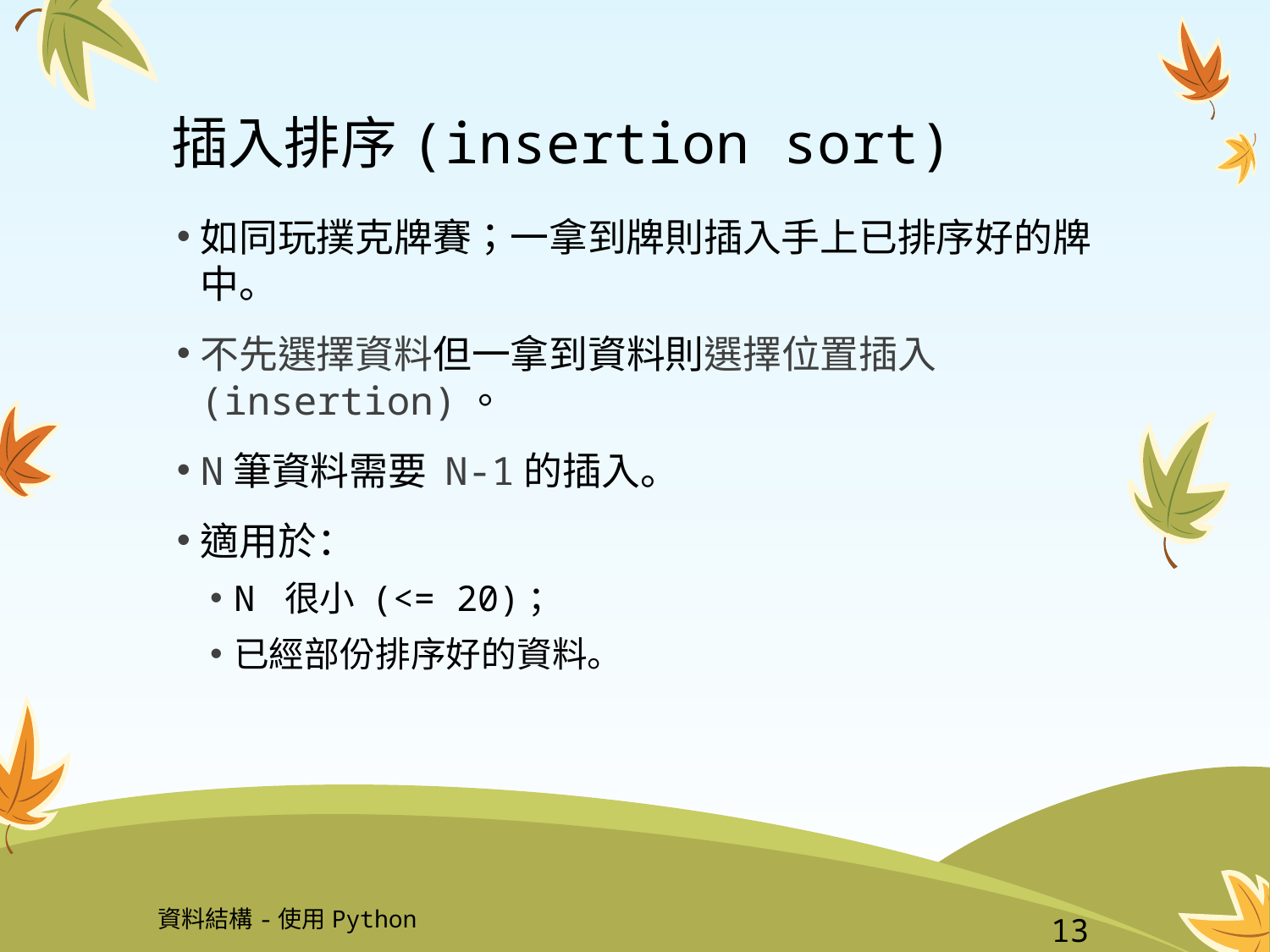

# 插入排序(insertion sort)
如同玩撲克牌賽；一拿到牌則插入手上已排序好的牌中。
不先選擇資料但一拿到資料則選擇位置插入(insertion)。
N筆資料需要 N-1的插入。
適用於：
N 很小 (<= 20)；
已經部份排序好的資料。
資料結構-使用Python
13